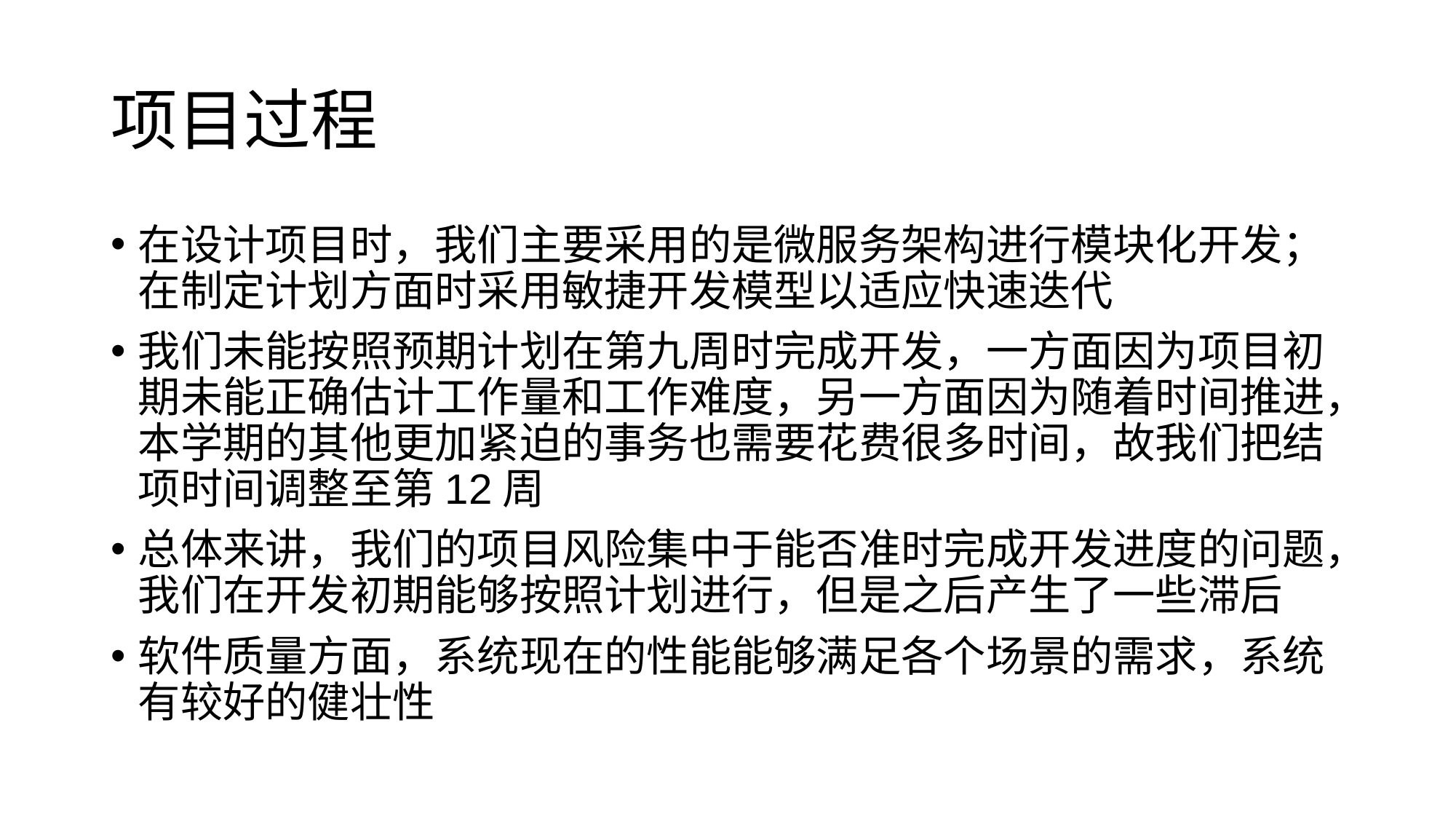

# 项目过程
在设计项目时，我们主要采用的是微服务架构进行模块化开发；在制定计划方面时采用敏捷开发模型以适应快速迭代
我们未能按照预期计划在第九周时完成开发，一方面因为项目初期未能正确估计工作量和工作难度，另一方面因为随着时间推进，本学期的其他更加紧迫的事务也需要花费很多时间，故我们把结项时间调整至第12周
总体来讲，我们的项目风险集中于能否准时完成开发进度的问题，我们在开发初期能够按照计划进行，但是之后产生了一些滞后
软件质量方面，系统现在的性能能够满足各个场景的需求，系统有较好的健壮性